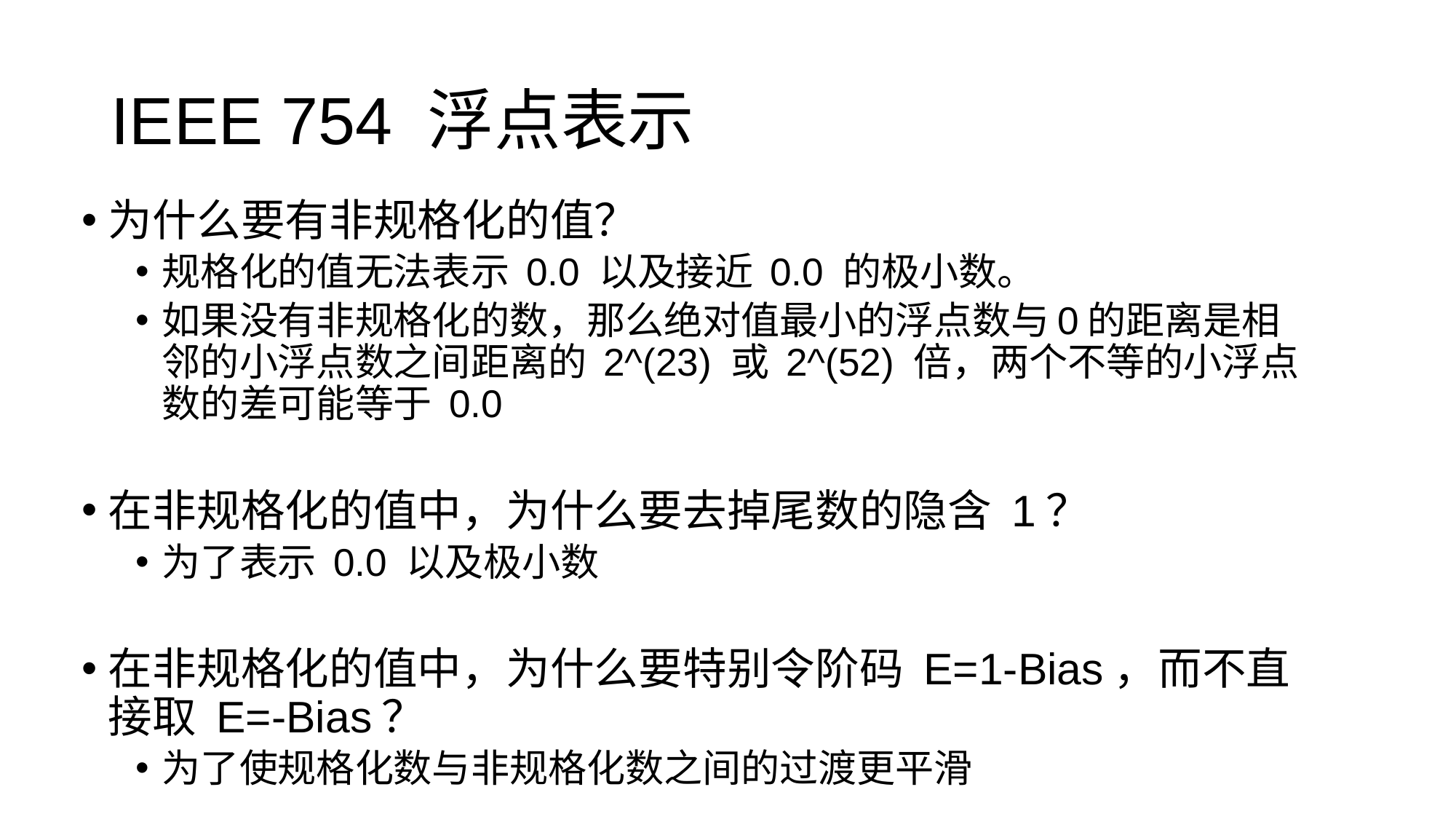

# IEEE 754 浮点表示
为什么要有非规格化的值？
规格化的值无法表示 0.0 以及接近 0.0 的极小数。
如果没有非规格化的数，那么绝对值最小的浮点数与0的距离是相邻的小浮点数之间距离的 2^(23) 或 2^(52) 倍，两个不等的小浮点数的差可能等于 0.0

在非规格化的值中，为什么要去掉尾数的隐含 1？
为了表示 0.0 以及极小数

在非规格化的值中，为什么要特别令阶码 E=1-Bias，而不直接取 E=-Bias？
为了使规格化数与非规格化数之间的过渡更平滑